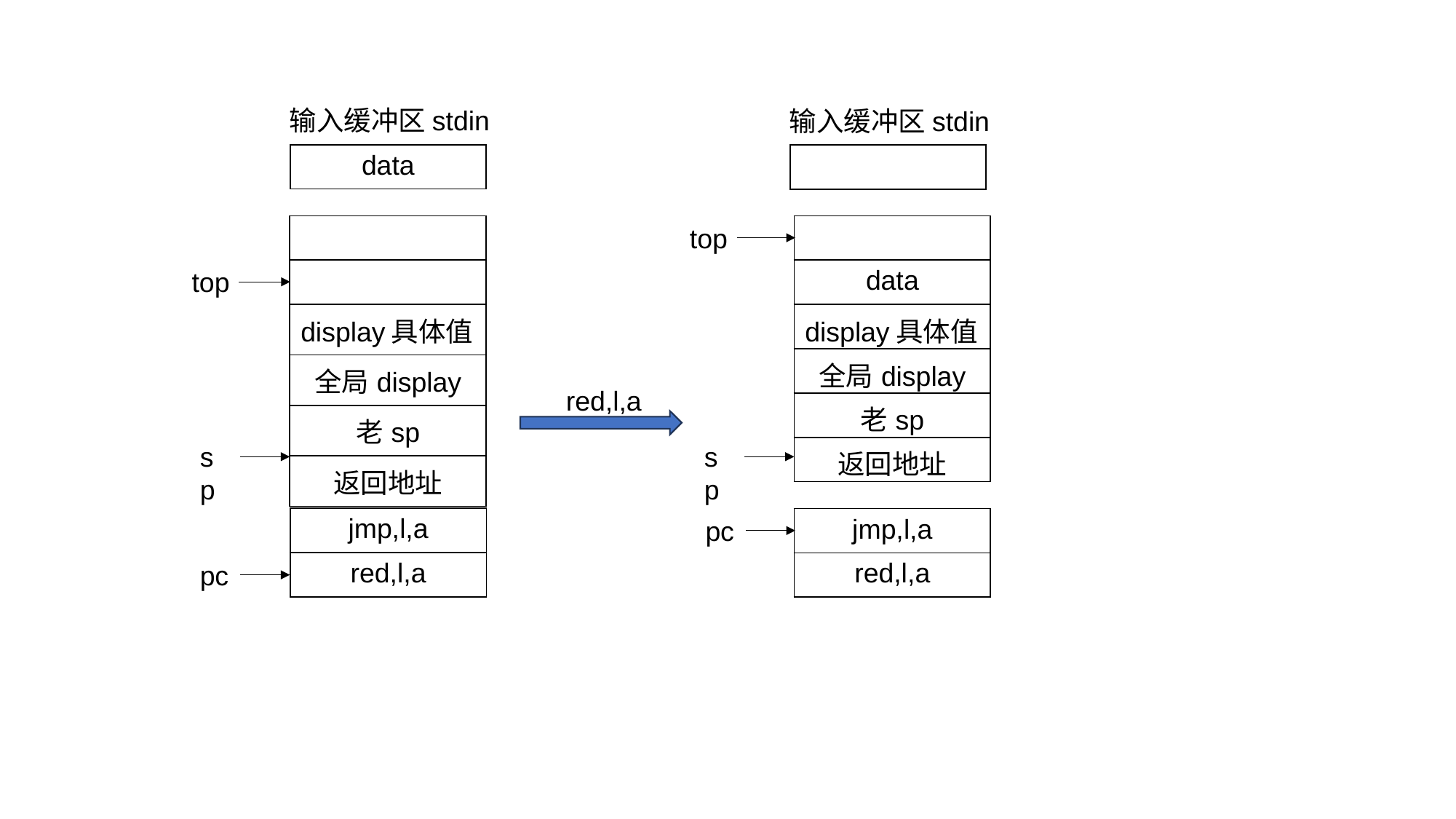

输入缓冲区stdin
输入缓冲区stdin
| data |
| --- |
|  |
| --- |
top
|  |
| --- |
|  |
| display具体值 |
| 全局display |
| 老sp |
| 返回地址 |
|  |
| --- |
| data |
| display具体值 |
| 全局display |
| 老sp |
| 返回地址 |
top
red,l,a

sp
sp
| jmp,l,a |
| --- |
| red,l,a |
pc
| jmp,l,a |
| --- |
| red,l,a |
pc